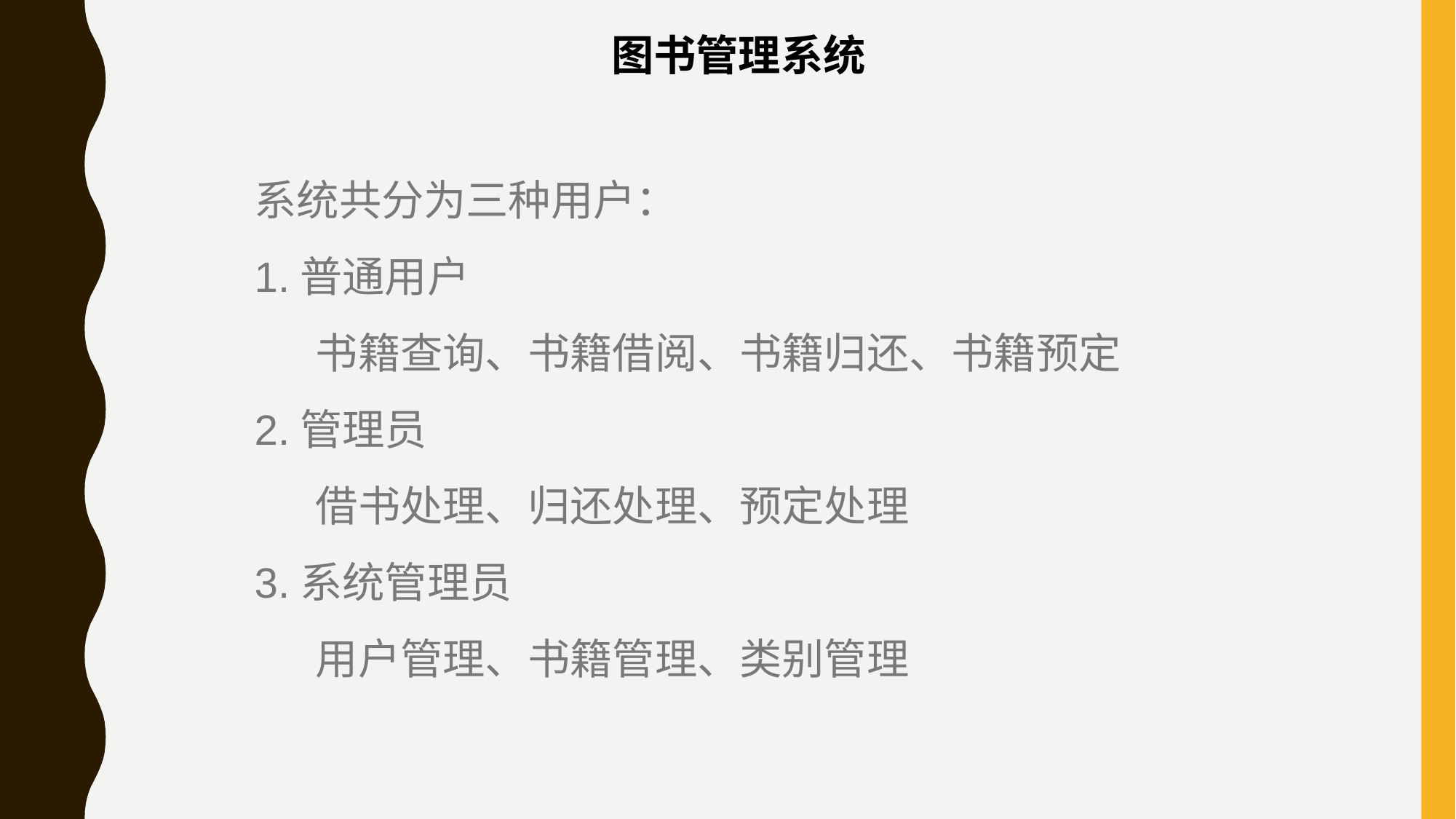

图书管理系统
系统共分为三种用户：
1.普通用户
	书籍查询、书籍借阅、书籍归还、书籍预定
2.管理员
	借书处理、归还处理、预定处理
3.系统管理员
	用户管理、书籍管理、类别管理